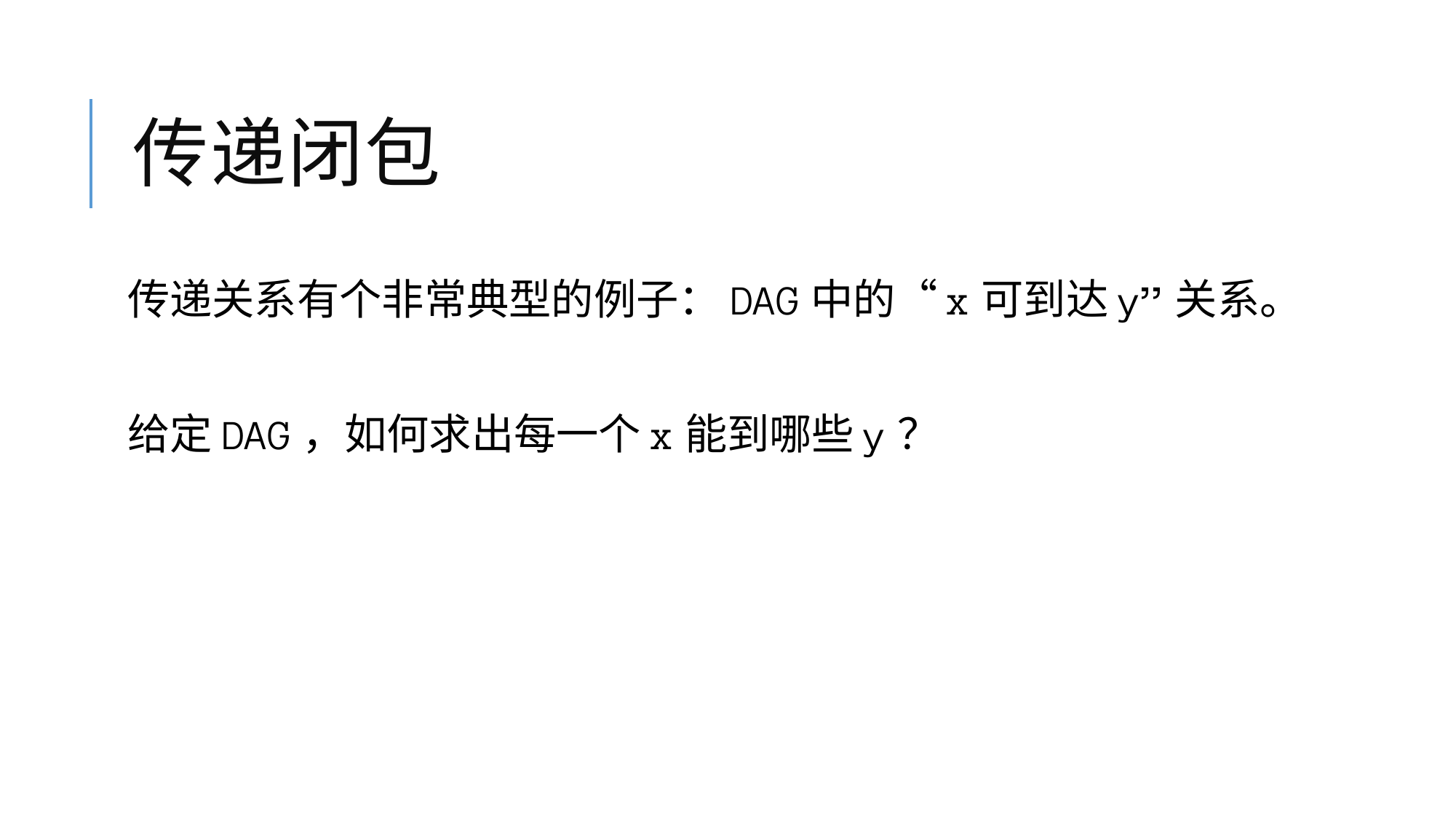

# 传递闭包
传递关系有个非常典型的例子：DAG中的“x可到达y”关系。

给定DAG，如何求出每一个x能到哪些y？